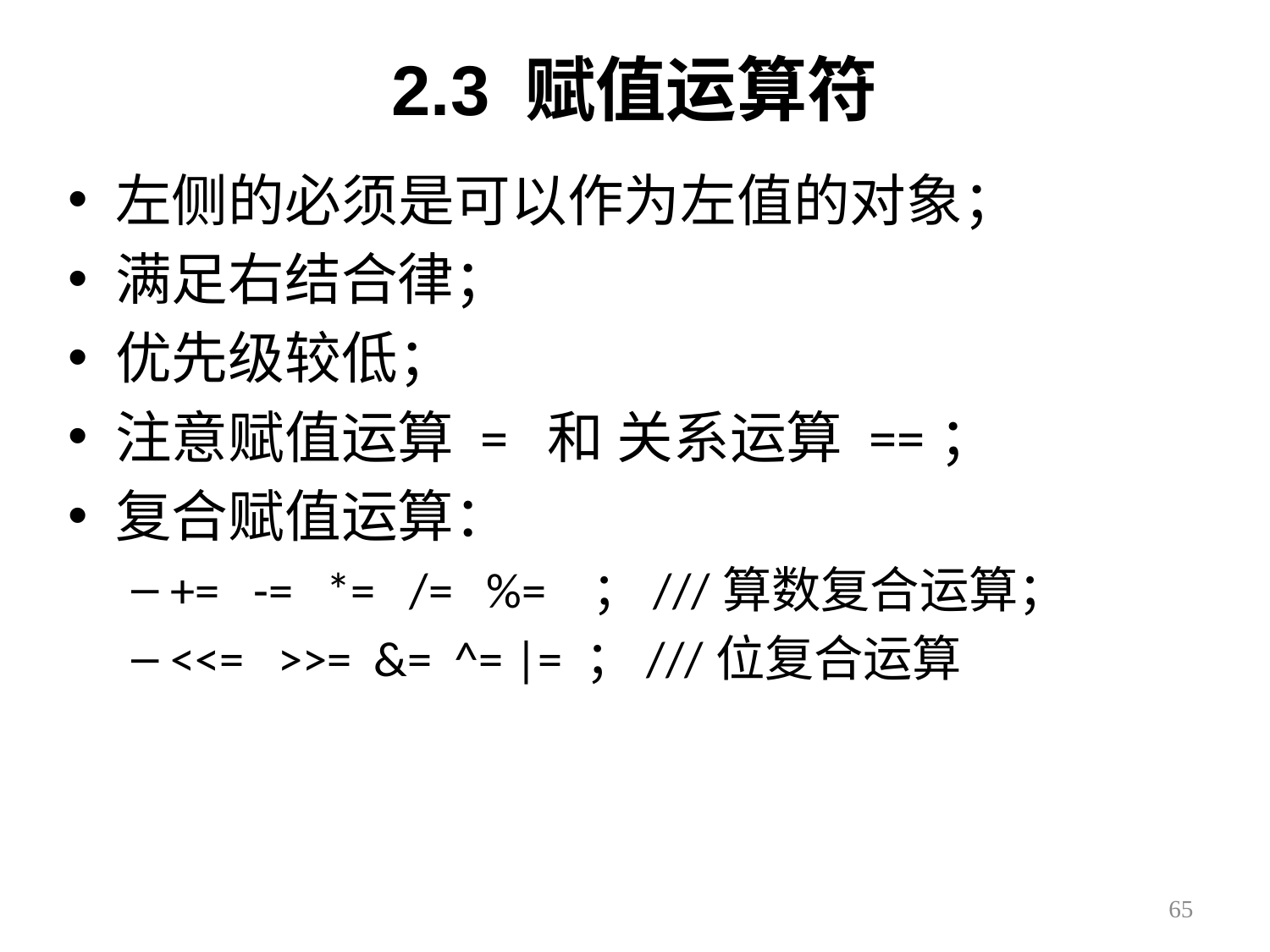

# 2.3 赋值运算符
左侧的必须是可以作为左值的对象；
满足右结合律；
优先级较低；
注意赋值运算 =  和 关系运算 ==；
复合赋值运算：
+=   -=   *=   /=   %=   ；///算数复合运算；
<<=   >>=  &=  ^= |= ；///位复合运算
65